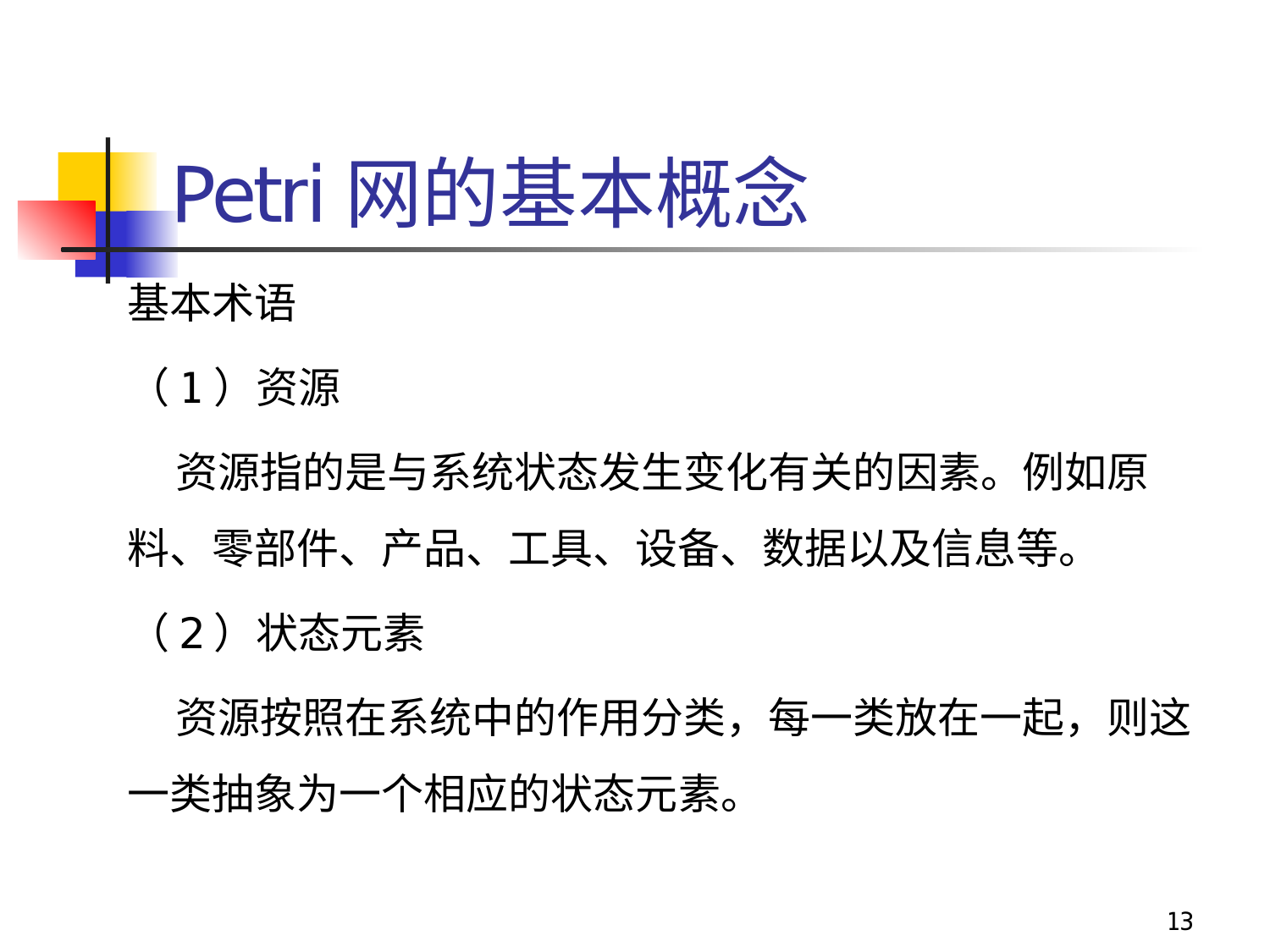

# Petri网的基本概念
基本术语
（1）资源
    资源指的是与系统状态发生变化有关的因素。例如原料、零部件、产品、工具、设备、数据以及信息等。
（2）状态元素
    资源按照在系统中的作用分类，每一类放在一起，则这一类抽象为一个相应的状态元素。
13